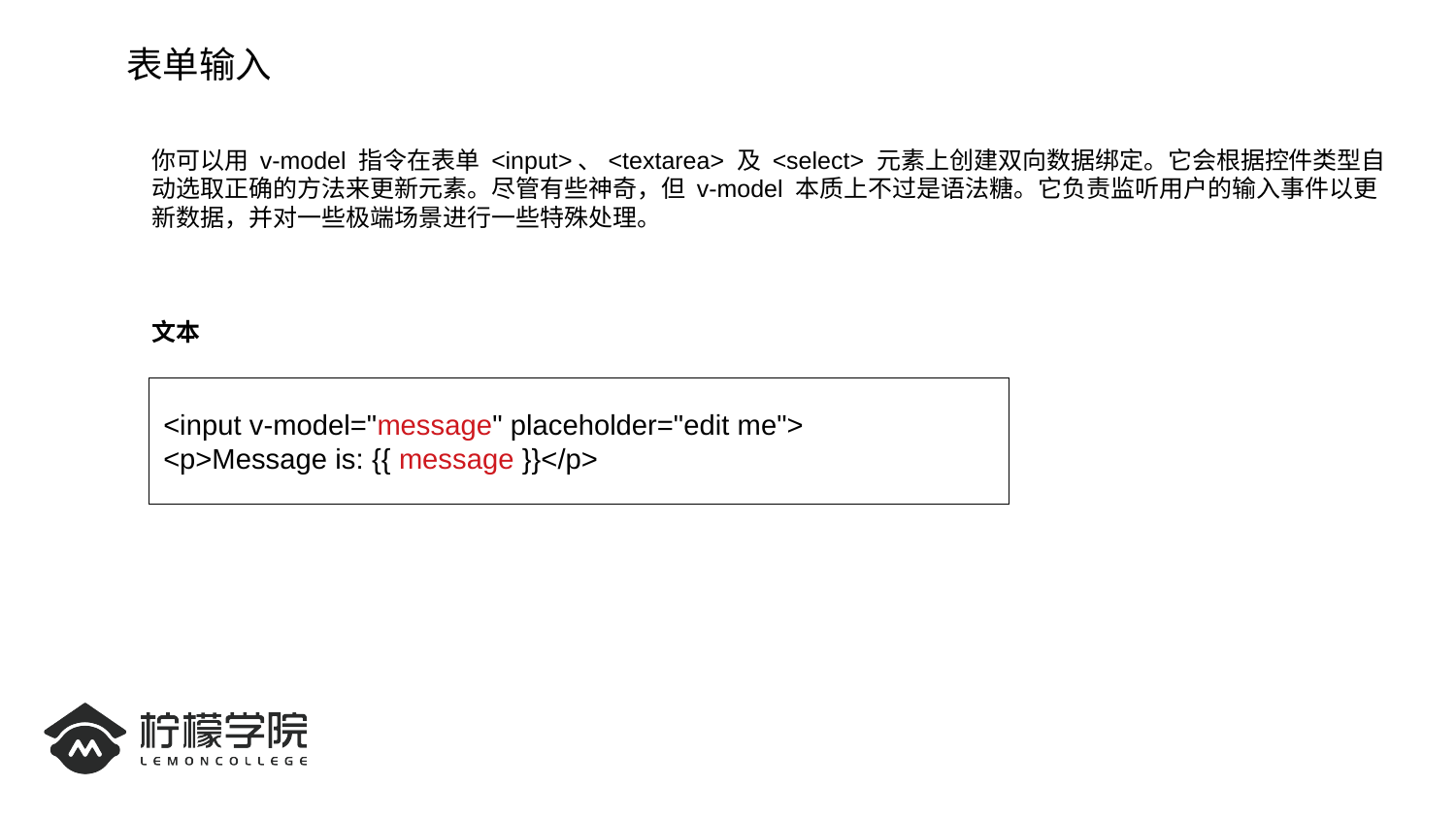

表单输入
你可以用 v-model 指令在表单 <input>、<textarea> 及 <select> 元素上创建双向数据绑定。它会根据控件类型自动选取正确的方法来更新元素。尽管有些神奇，但 v-model 本质上不过是语法糖。它负责监听用户的输入事件以更新数据，并对一些极端场景进行一些特殊处理。
文本
<input v-model="message" placeholder="edit me">
<p>Message is: {{ message }}</p>